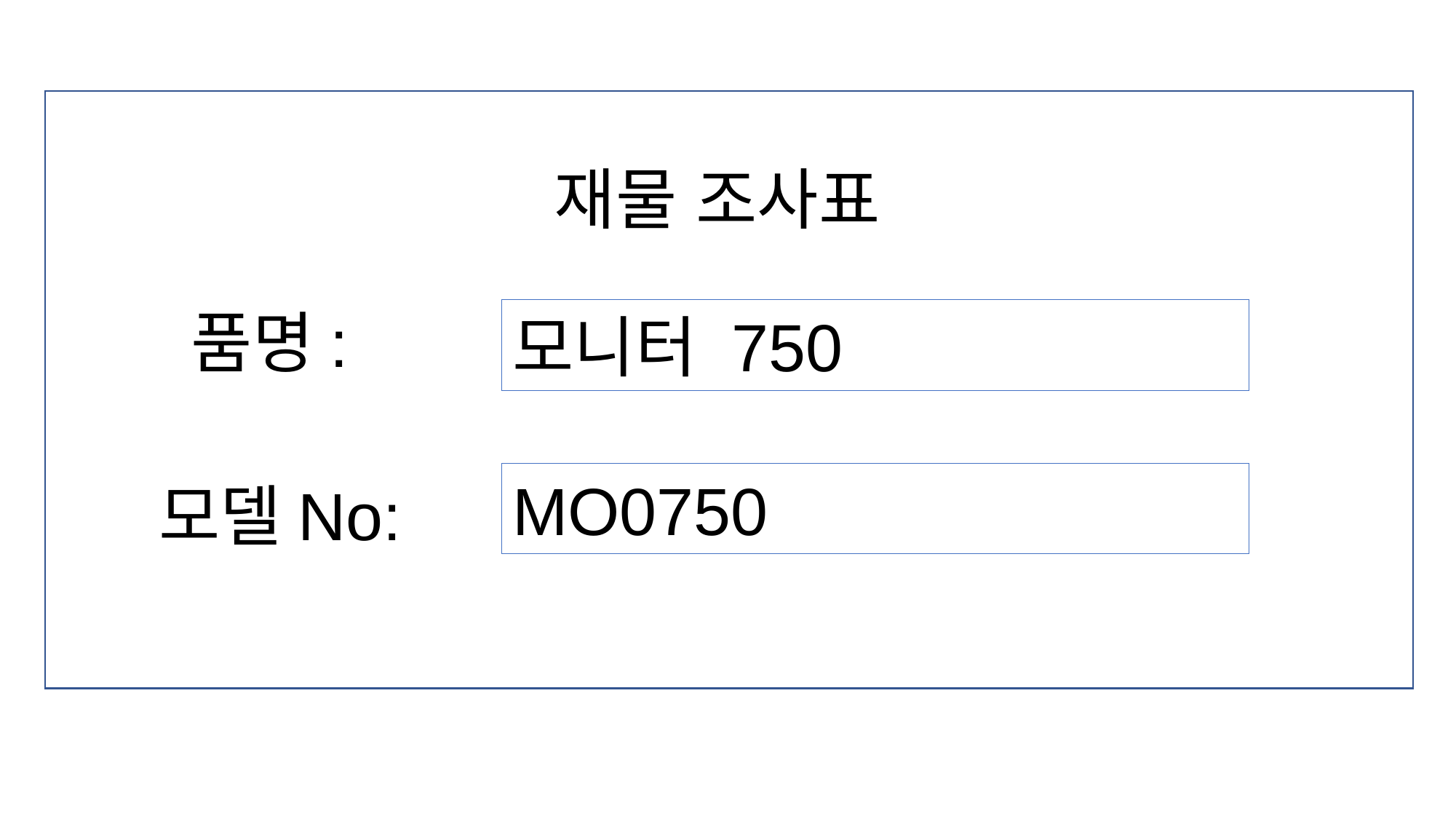

재물 조사표
품명:
모니터 750
MO0750
모델No: